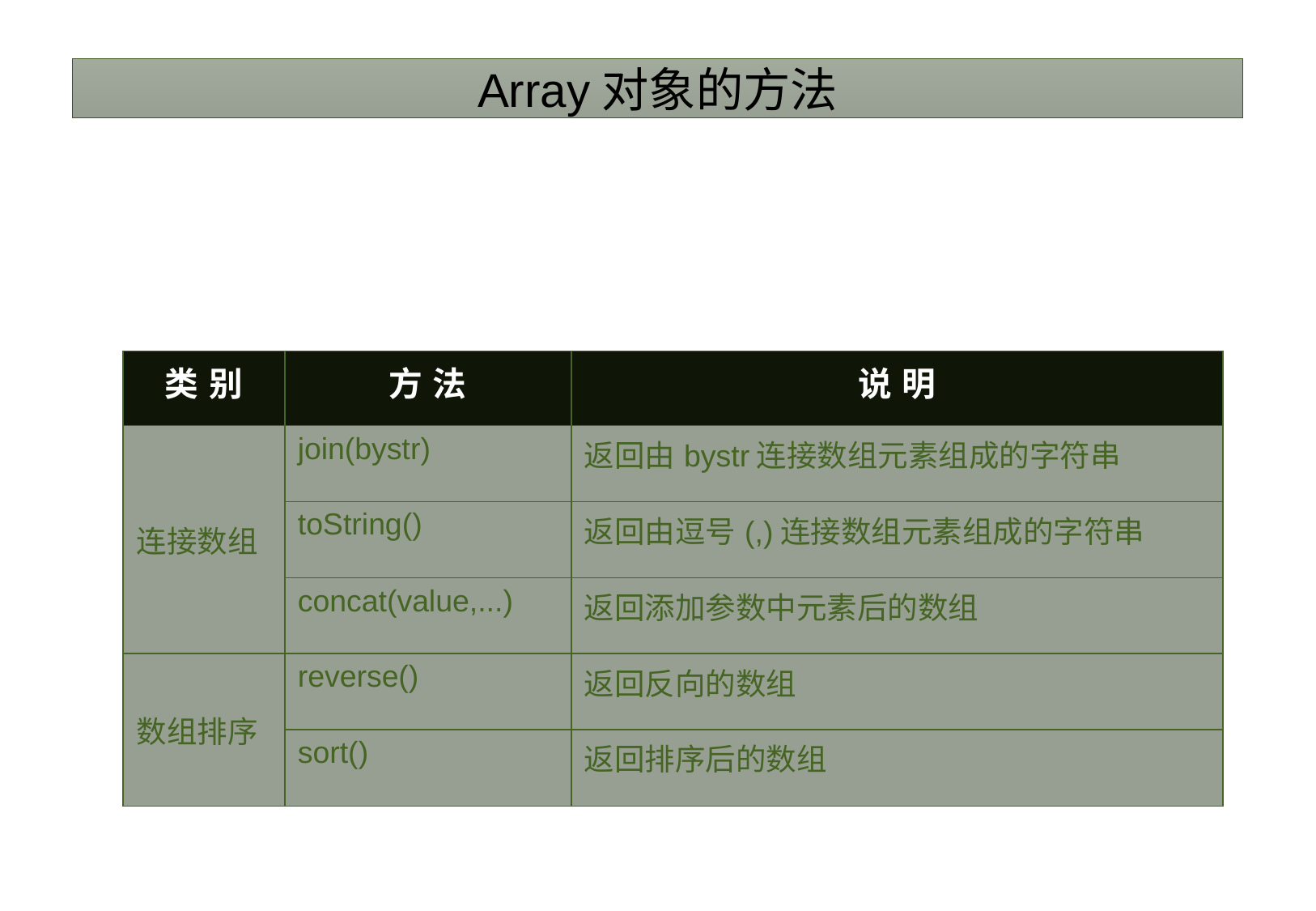

# Array对象的方法

| 类别 | 方法 | 说明 |
| --- | --- | --- |
| 连接数组 | join(bystr) | 返回由bystr连接数组元素组成的字符串 |
|  | toString() | 返回由逗号(,)连接数组元素组成的字符串 |
|  | concat(value,...) | 返回添加参数中元素后的数组 |
| 数组排序 | reverse() | 返回反向的数组 |
|  | sort() | 返回排序后的数组 |